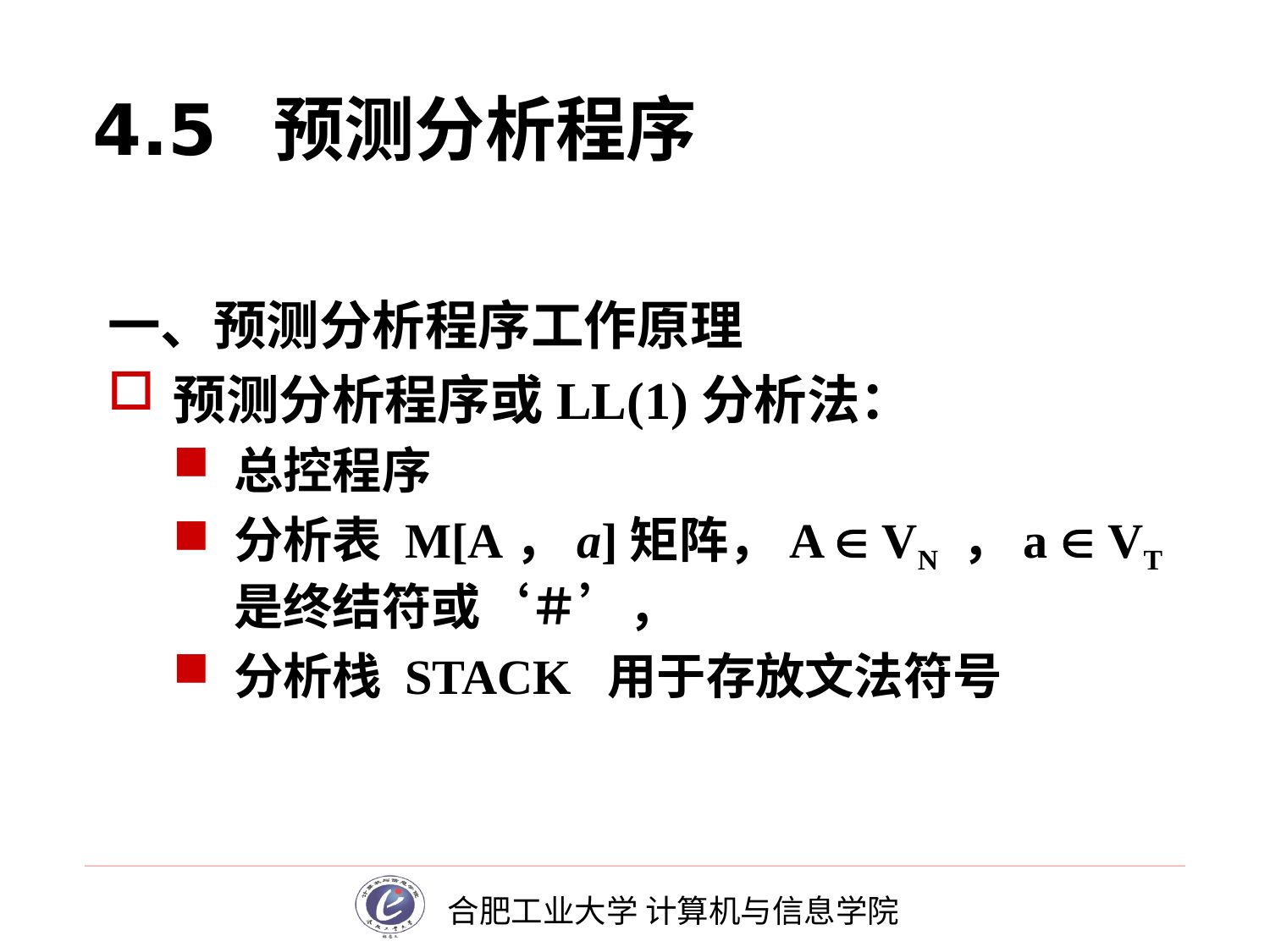

# 4.5  预测分析程序
一、预测分析程序工作原理
预测分析程序或LL(1)分析法：
总控程序
分析表 M[A，a]矩阵，A ∈ VN ，a ∈ VT 是终结符或‘＃’，
分析栈 STACK  用于存放文法符号